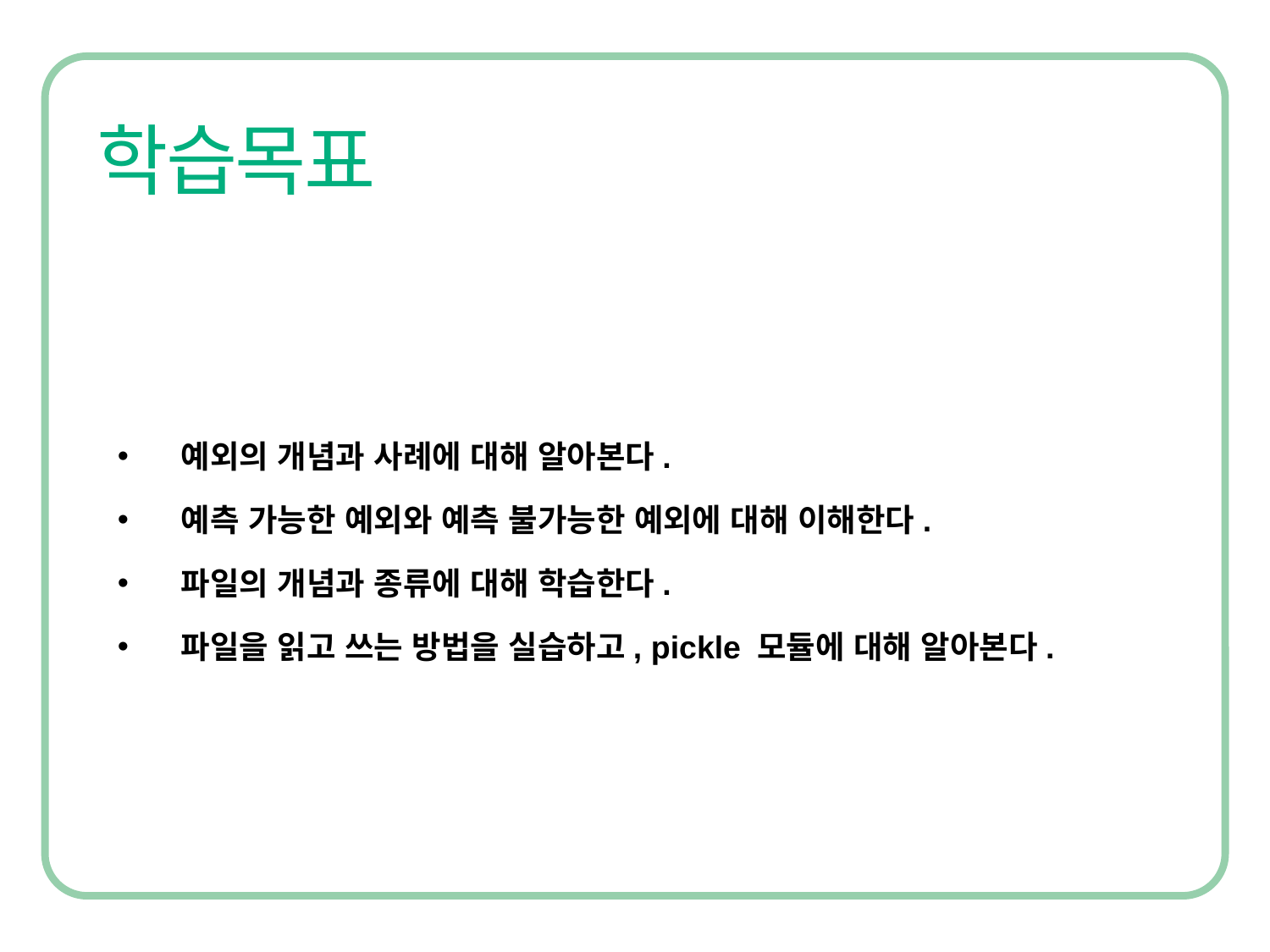

예외의 개념과 사례에 대해 알아본다.
예측 가능한 예외와 예측 불가능한 예외에 대해 이해한다.
파일의 개념과 종류에 대해 학습한다.
파일을 읽고 쓰는 방법을 실습하고, pickle 모듈에 대해 알아본다.